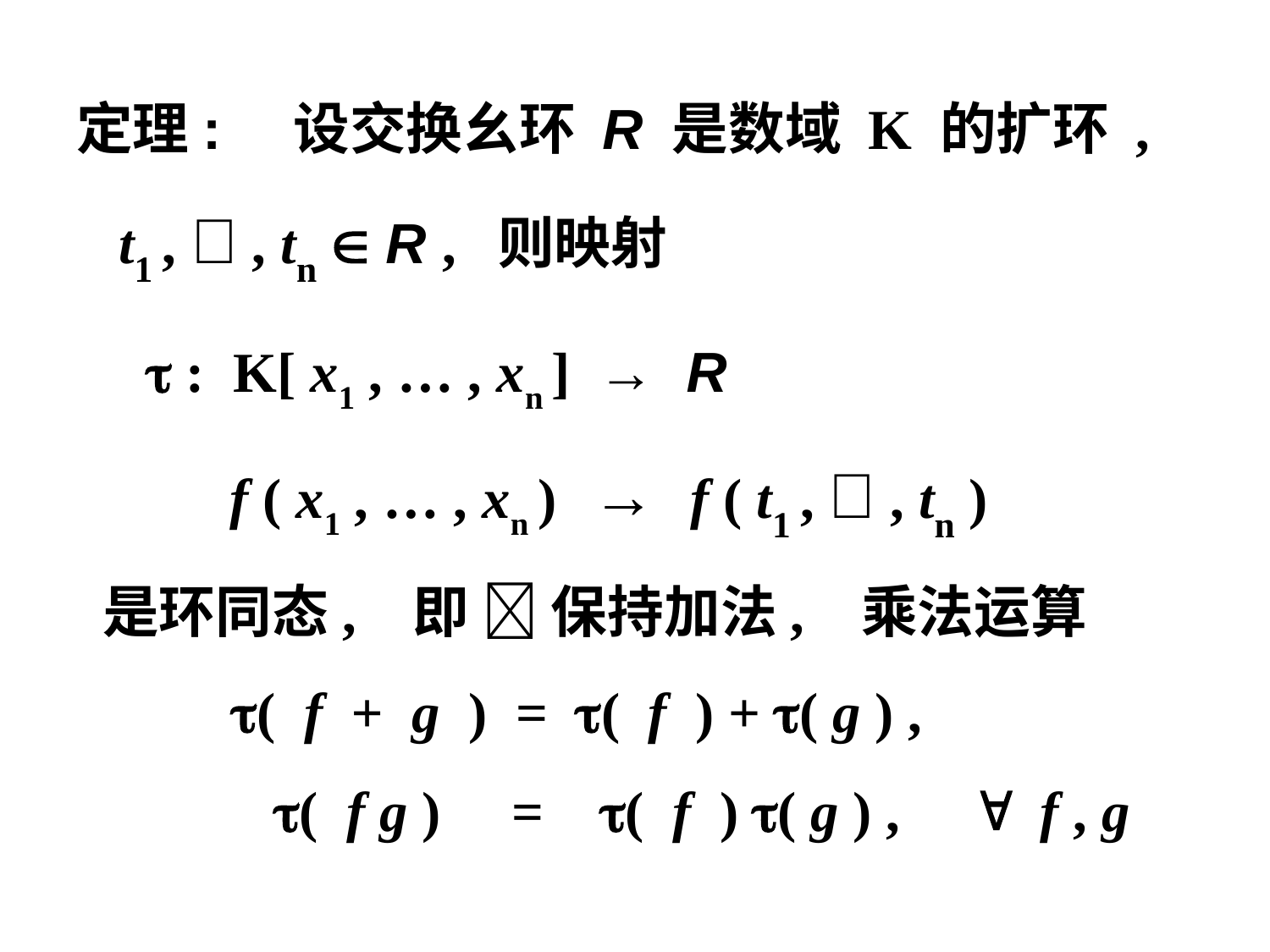

定理:    设交换幺环 R 是数域 K 的扩环 ,
   t1 , … , tn ∈ R ,  则映射
     τ :  K[ x1 , … , xn ]  →  R
          f ( x1 , … , xn )  →  f ( t1 , … , tn )
 是环同态,   即 τ 保持加法,   乘法运算
           τ(  f  +  g  )  =  τ(  f  ) + τ( g ) ,
              τ(  f g )     =    τ(  f  ) τ( g ) ,     ∀  f , g